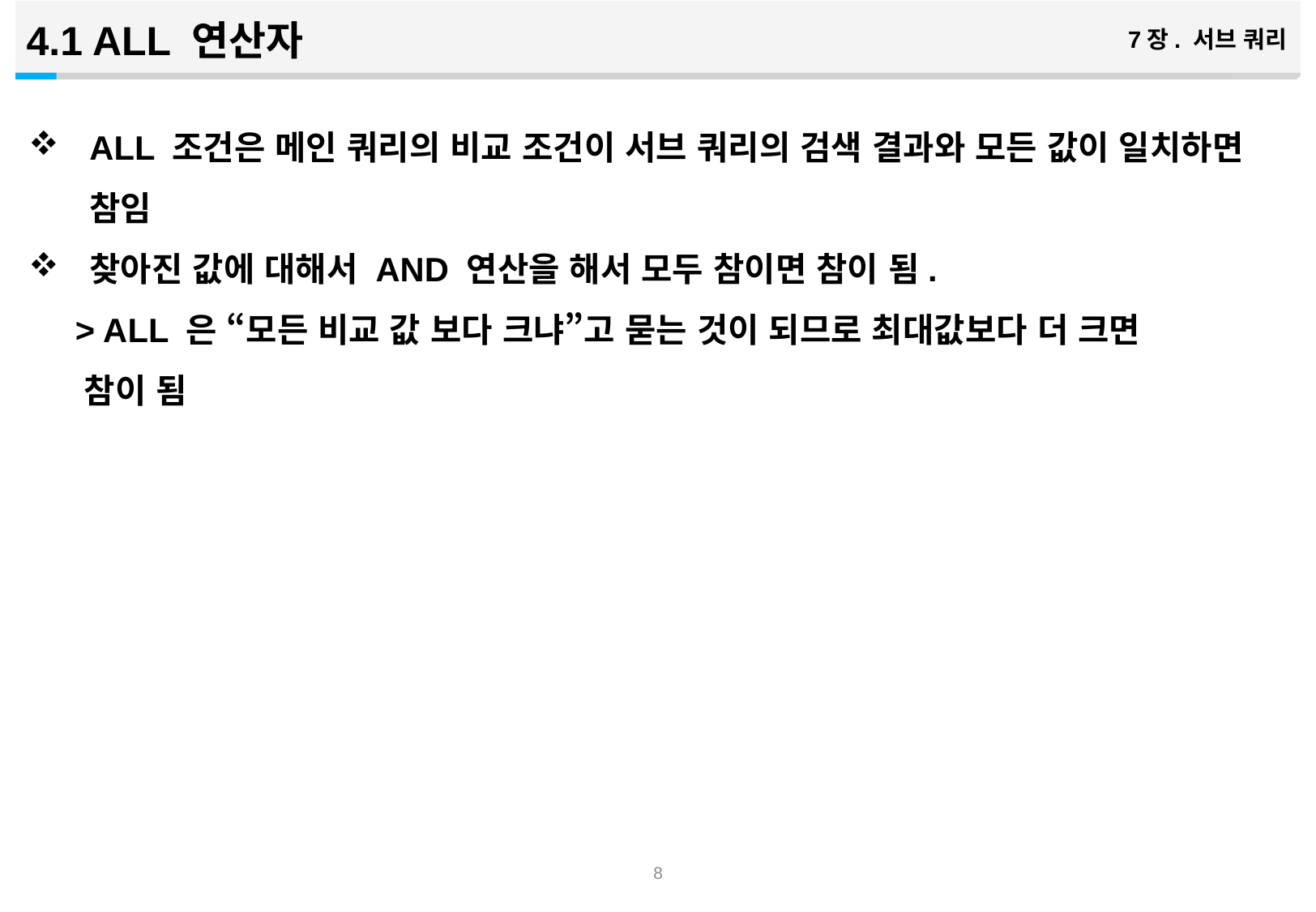

4.1 ALL 연산자
7장. 서브 쿼리
ALL 조건은 메인 쿼리의 비교 조건이 서브 쿼리의 검색 결과와 모든 값이 일치하면 참임
찾아진 값에 대해서 AND 연산을 해서 모두 참이면 참이 됨.
     > ALL 은 “모든 비교 값 보다 크냐”고 묻는 것이 되므로 최대값보다 더 크면
     참이 됨

8